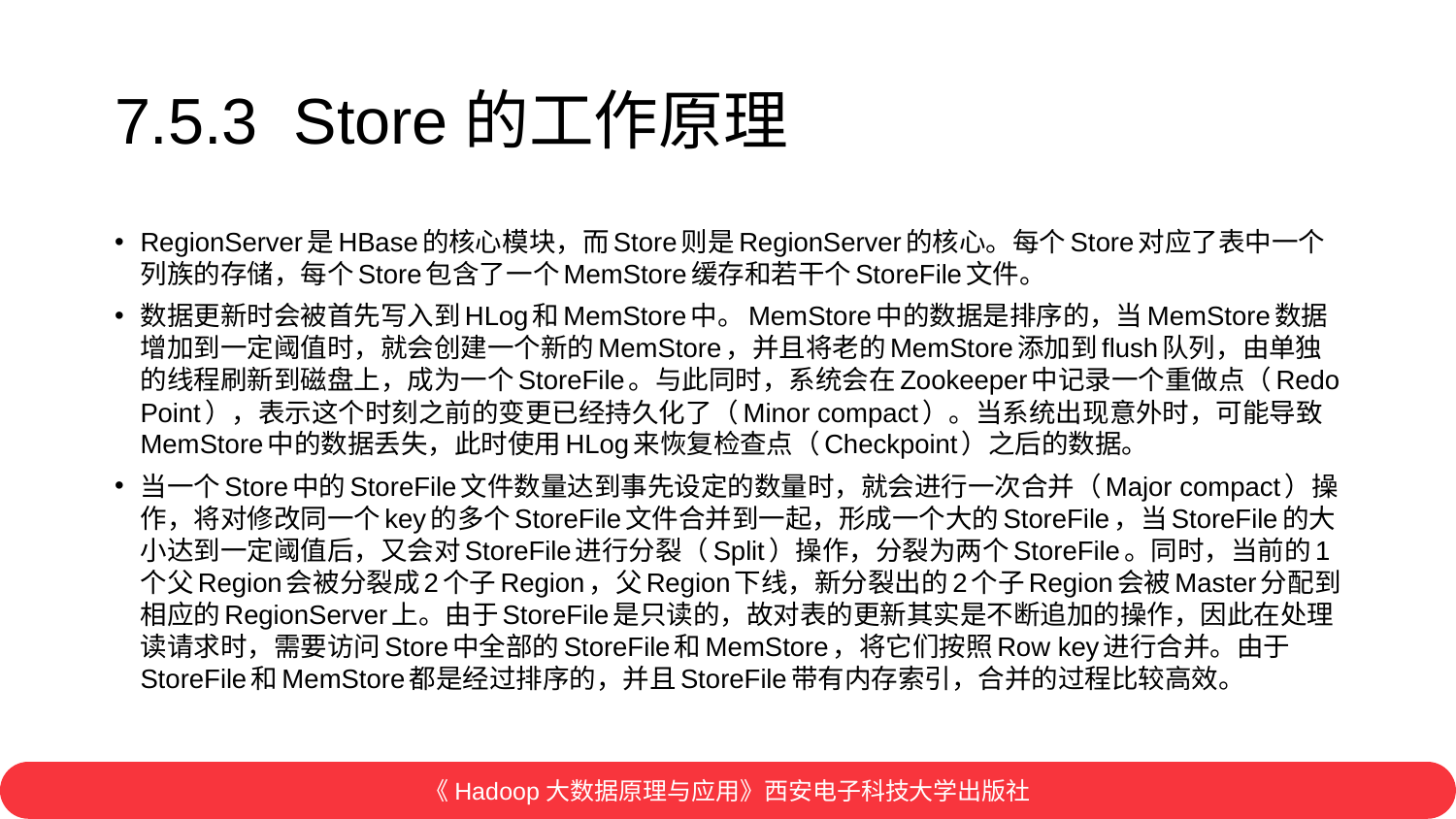

# 7.5.3  Store的工作原理
RegionServer是HBase的核心模块，而Store则是RegionServer的核心。每个Store对应了表中一个列族的存储，每个Store包含了一个MemStore缓存和若干个StoreFile文件。
数据更新时会被首先写入到HLog和MemStore中。MemStore中的数据是排序的，当MemStore数据增加到一定阈值时，就会创建一个新的MemStore，并且将老的MemStore添加到flush队列，由单独的线程刷新到磁盘上，成为一个StoreFile。与此同时，系统会在Zookeeper中记录一个重做点（Redo Point），表示这个时刻之前的变更已经持久化了（Minor compact）。当系统出现意外时，可能导致MemStore中的数据丢失，此时使用HLog来恢复检查点（Checkpoint）之后的数据。
当一个Store中的StoreFile文件数量达到事先设定的数量时，就会进行一次合并（Major compact）操作，将对修改同一个key的多个StoreFile文件合并到一起，形成一个大的StoreFile，当StoreFile的大小达到一定阈值后，又会对StoreFile进行分裂（Split）操作，分裂为两个StoreFile。同时，当前的1个父Region会被分裂成2个子Region，父Region下线，新分裂出的2个子Region会被Master分配到相应的RegionServer上。由于StoreFile是只读的，故对表的更新其实是不断追加的操作，因此在处理读请求时，需要访问Store中全部的StoreFile和MemStore，将它们按照Row key进行合并。由于StoreFile和MemStore都是经过排序的，并且StoreFile带有内存索引，合并的过程比较高效。